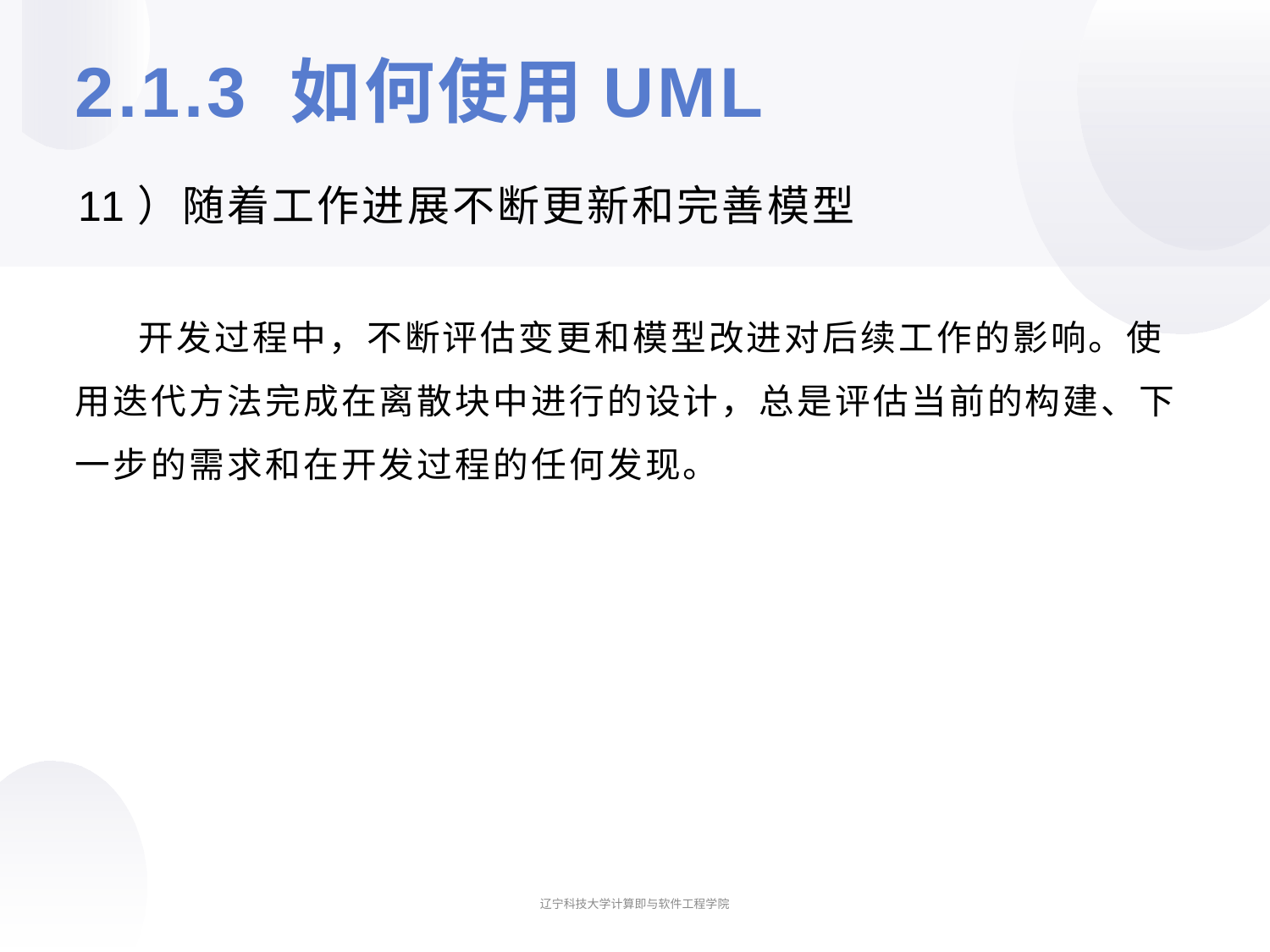

# 2.1.3 如何使用UML
11）随着工作进展不断更新和完善模型

开发过程中，不断评估变更和模型改进对后续工作的影响。使用迭代方法完成在离散块中进行的设计，总是评估当前的构建、下一步的需求和在开发过程的任何发现。

辽宁科技大学计算即与软件工程学院
31